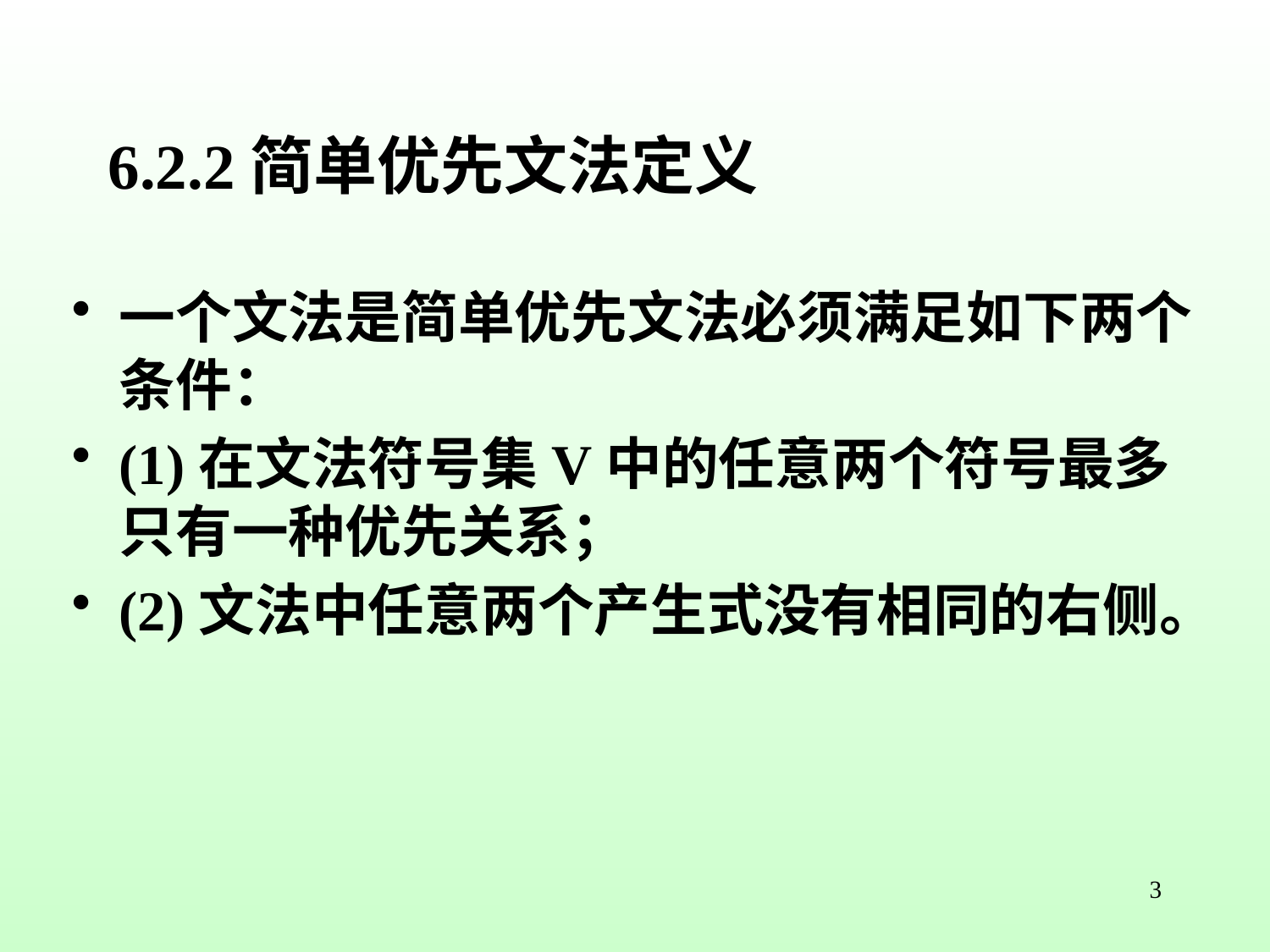

# 6.2.2简单优先文法定义
一个文法是简单优先文法必须满足如下两个条件：
(1)在文法符号集V中的任意两个符号最多只有一种优先关系；
(2)文法中任意两个产生式没有相同的右侧。
3